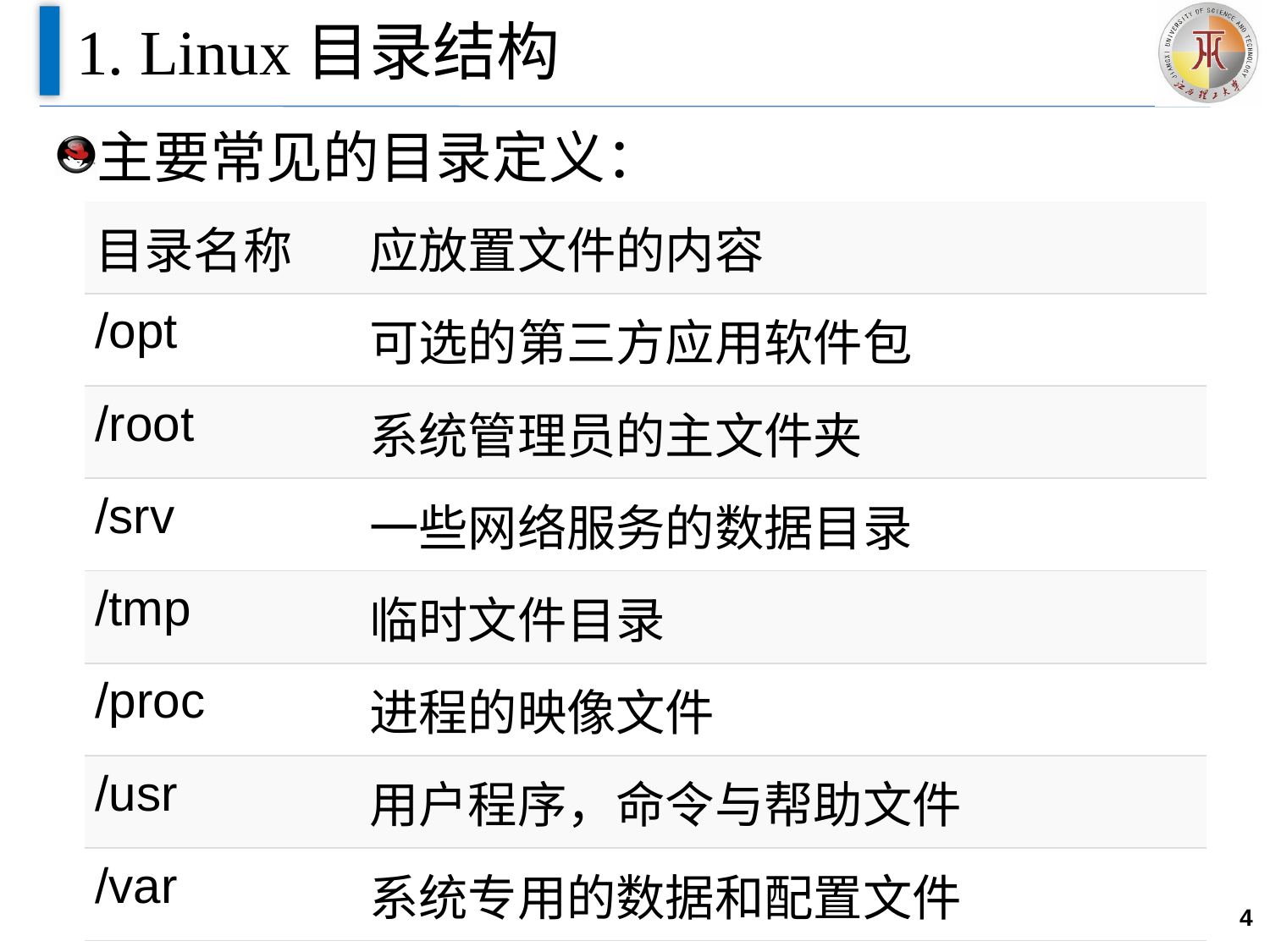

# 1. Linux目录结构
主要常见的目录定义：
| 目录名称 | 应放置文件的内容 |
| --- | --- |
| /opt | 可选的第三方应用软件包 |
| /root | 系统管理员的主文件夹 |
| /srv | 一些网络服务的数据目录 |
| /tmp | 临时文件目录 |
| /proc | 进程的映像文件 |
| /usr | 用户程序，命令与帮助文件 |
| /var | 系统专用的数据和配置文件 |
4